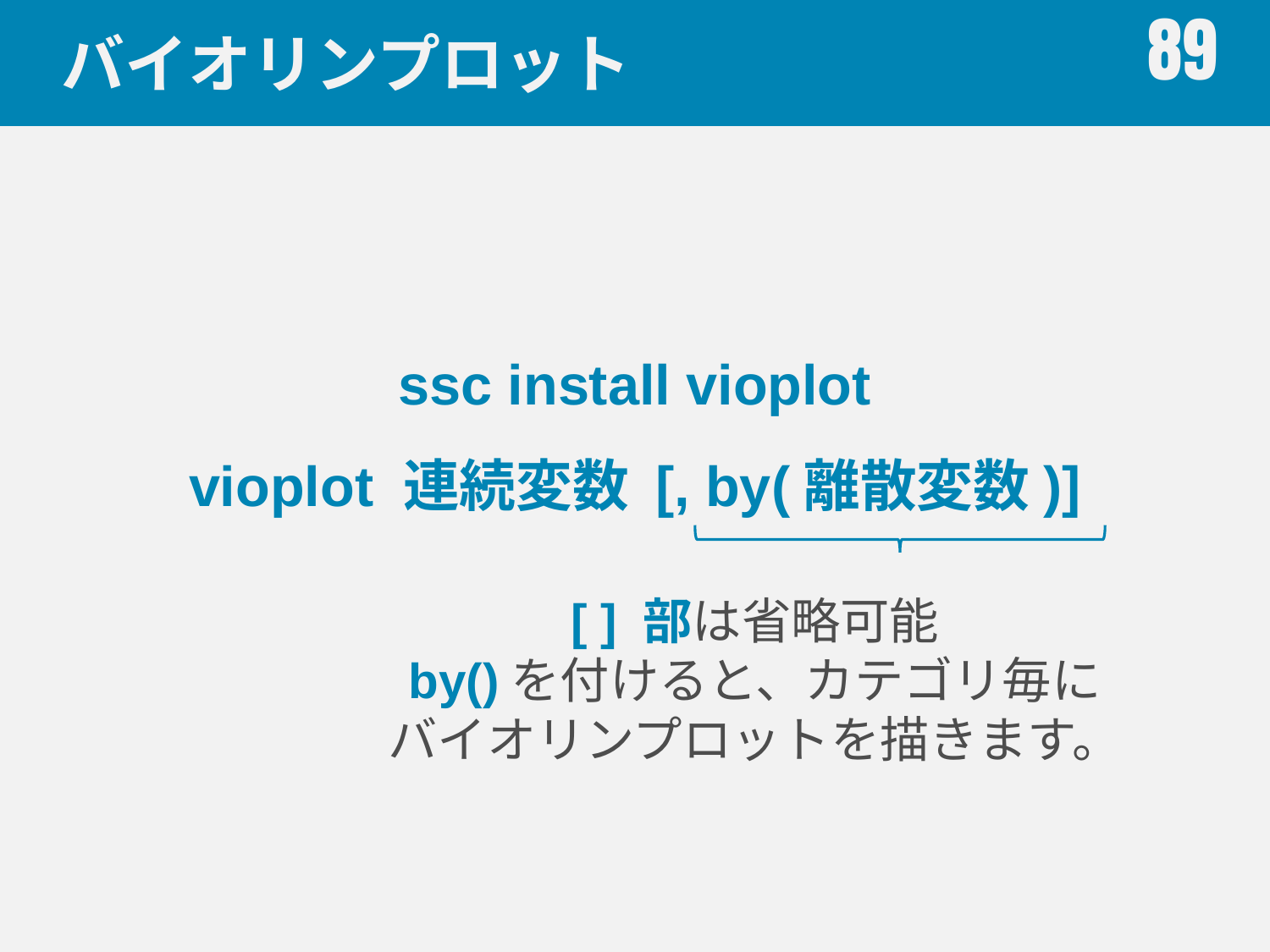

# バイオリンプロット
 89
ssc install vioplot
vioplot 連続変数 [, by(離散変数)]

[ ] 部は省略可能
by()を付けると、カテゴリ毎に
バイオリンプロットを描きます。